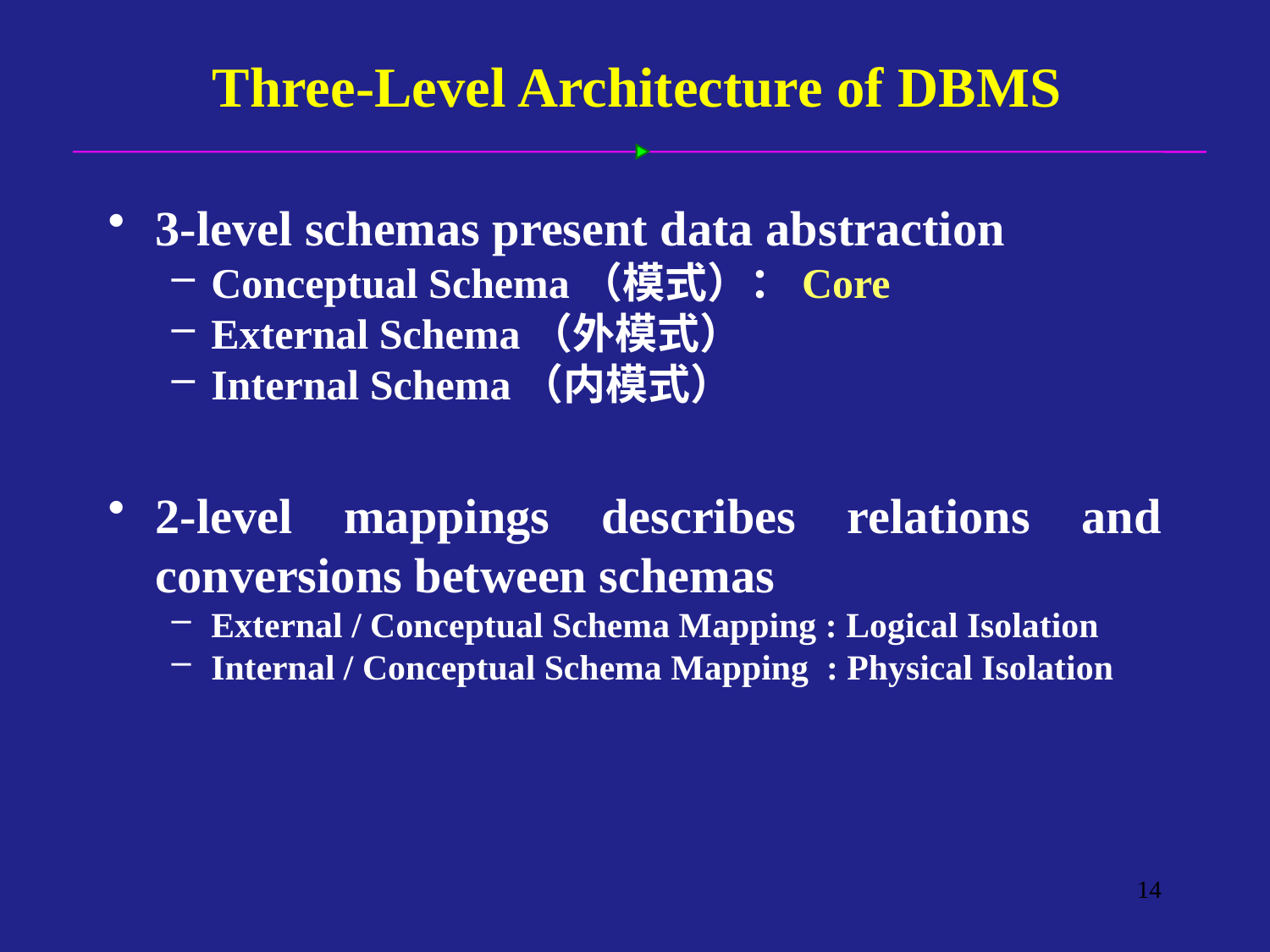

# Three-Level Architecture of DBMS

3-level schemas present data abstraction
Conceptual Schema（模式）：Core
External Schema（外模式）
Internal Schema（内模式）

2-level mappings describes relations and conversions between schemas
External / Conceptual Schema Mapping : Logical Isolation
Internal / Conceptual Schema Mapping  : Physical Isolation

14